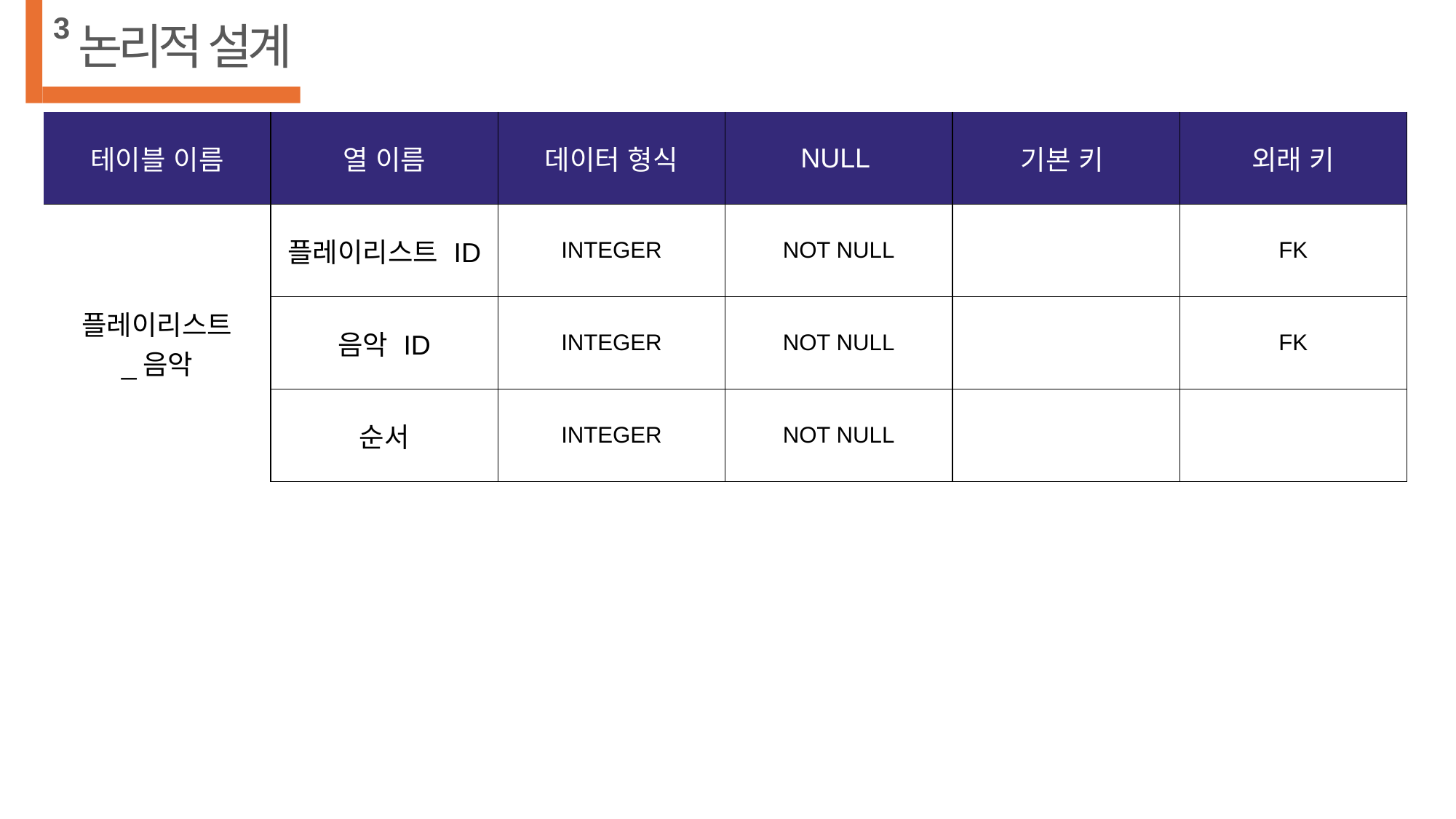

3
논리적 설계
| 테이블 이름 | 열 이름 | 데이터 형식 | NULL | 기본 키 | 외래 키 |
| --- | --- | --- | --- | --- | --- |
| 플레이리스트 \_음악 | 플레이리스트 ID | INTEGER | NOT NULL |  | FK |
|  | 음악 ID | INTEGER | NOT NULL |  | FK |
|  | 순서 | INTEGER | NOT NULL |  |  |